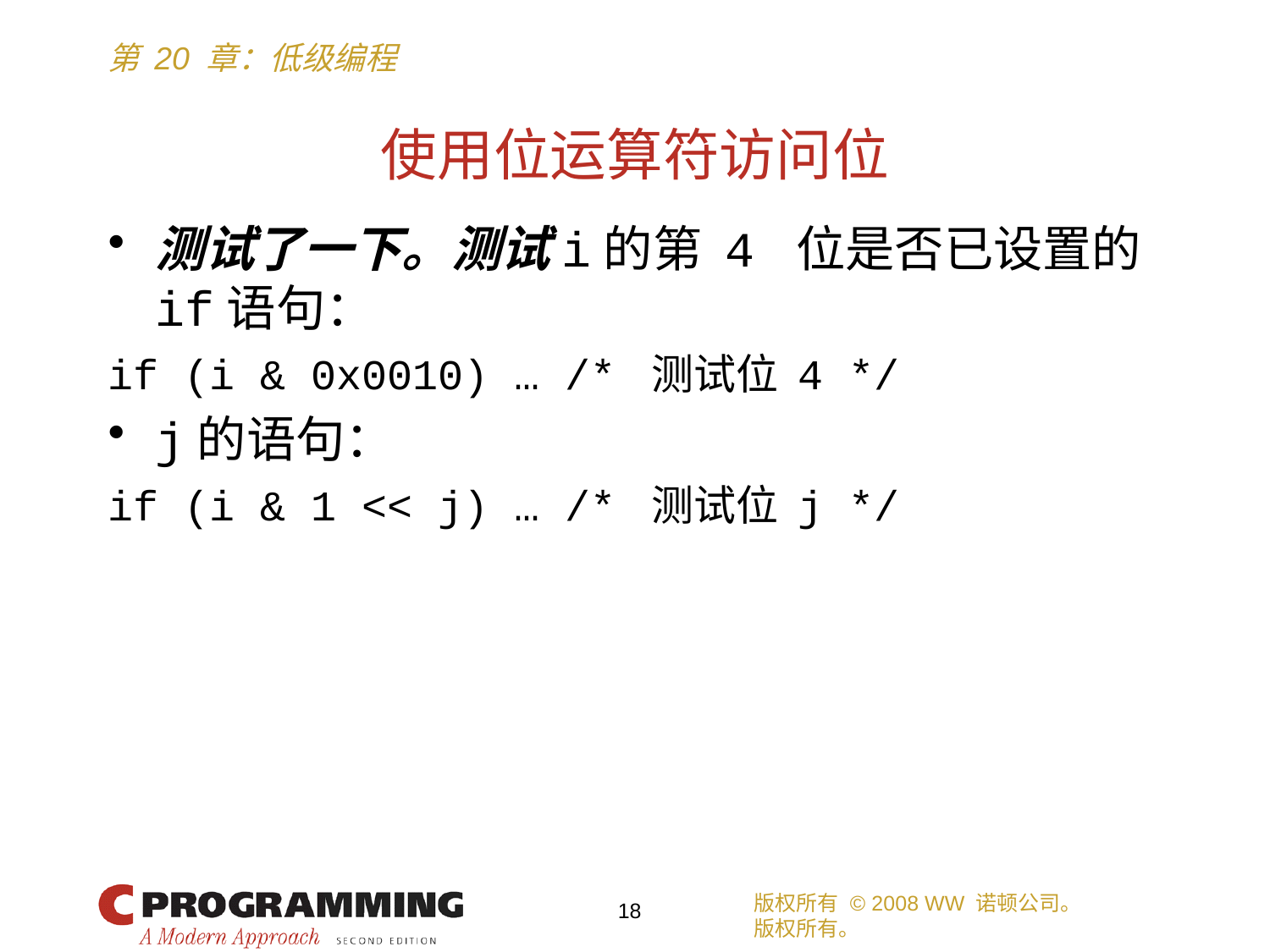

# 使用位运算符访问位
测试了一下。测试i的第 4 位是否已设置的if语句：
if (i & 0x0010) … /* 测试位 4 */
j的语句：
if (i & 1 << j) … /* 测试位 j */

版权所有 © 2008 WW 诺顿公司。
版权所有。
18